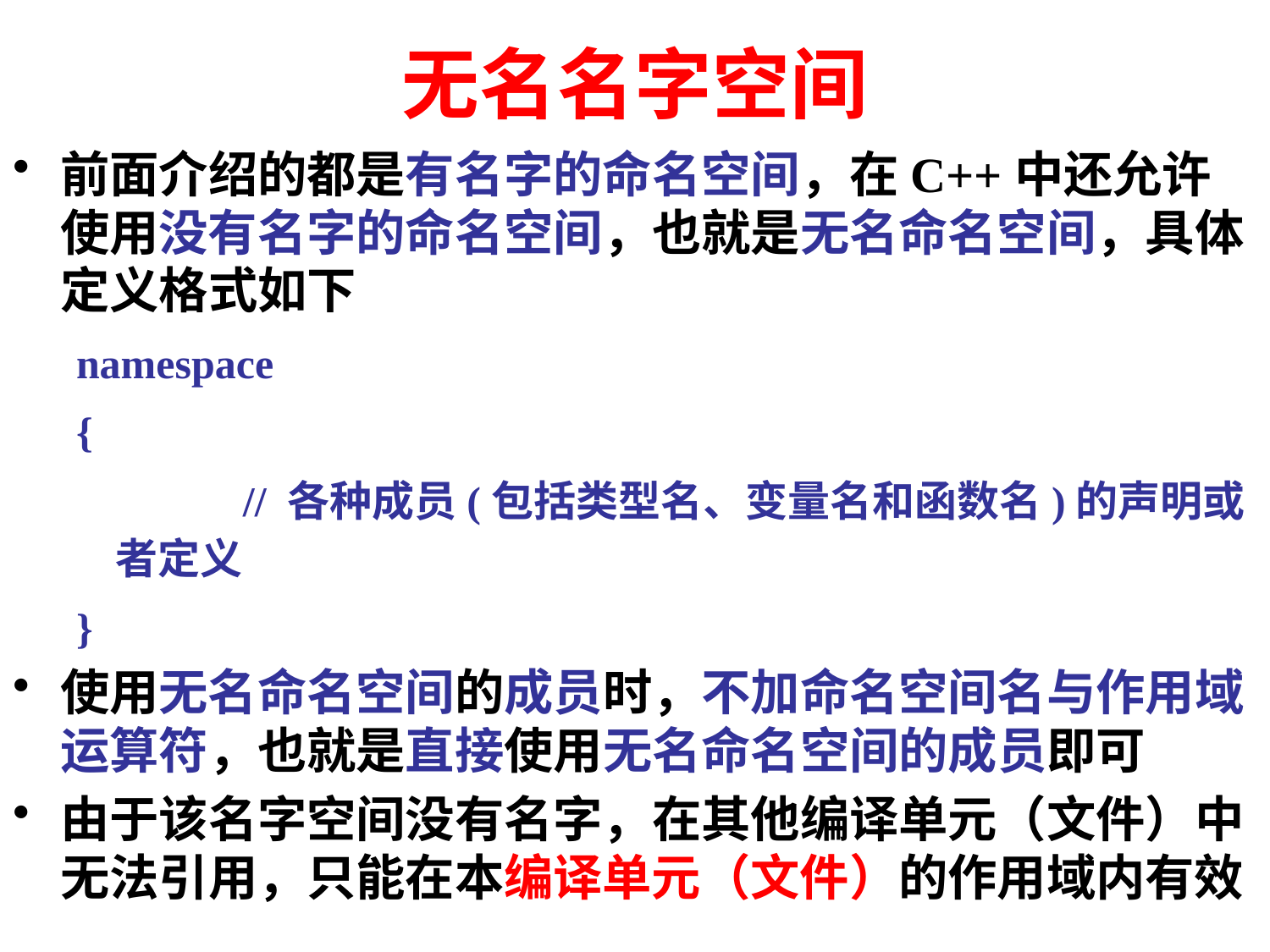

# 无名名字空间
前面介绍的都是有名字的命名空间，在C++中还允许使用没有名字的命名空间，也就是无名命名空间，具体定义格式如下
namespace
{
		// 各种成员(包括类型名、变量名和函数名)的声明或者定义
}
使用无名命名空间的成员时，不加命名空间名与作用域运算符，也就是直接使用无名命名空间的成员即可
由于该名字空间没有名字，在其他编译单元（文件）中无法引用，只能在本编译单元（文件）的作用域内有效